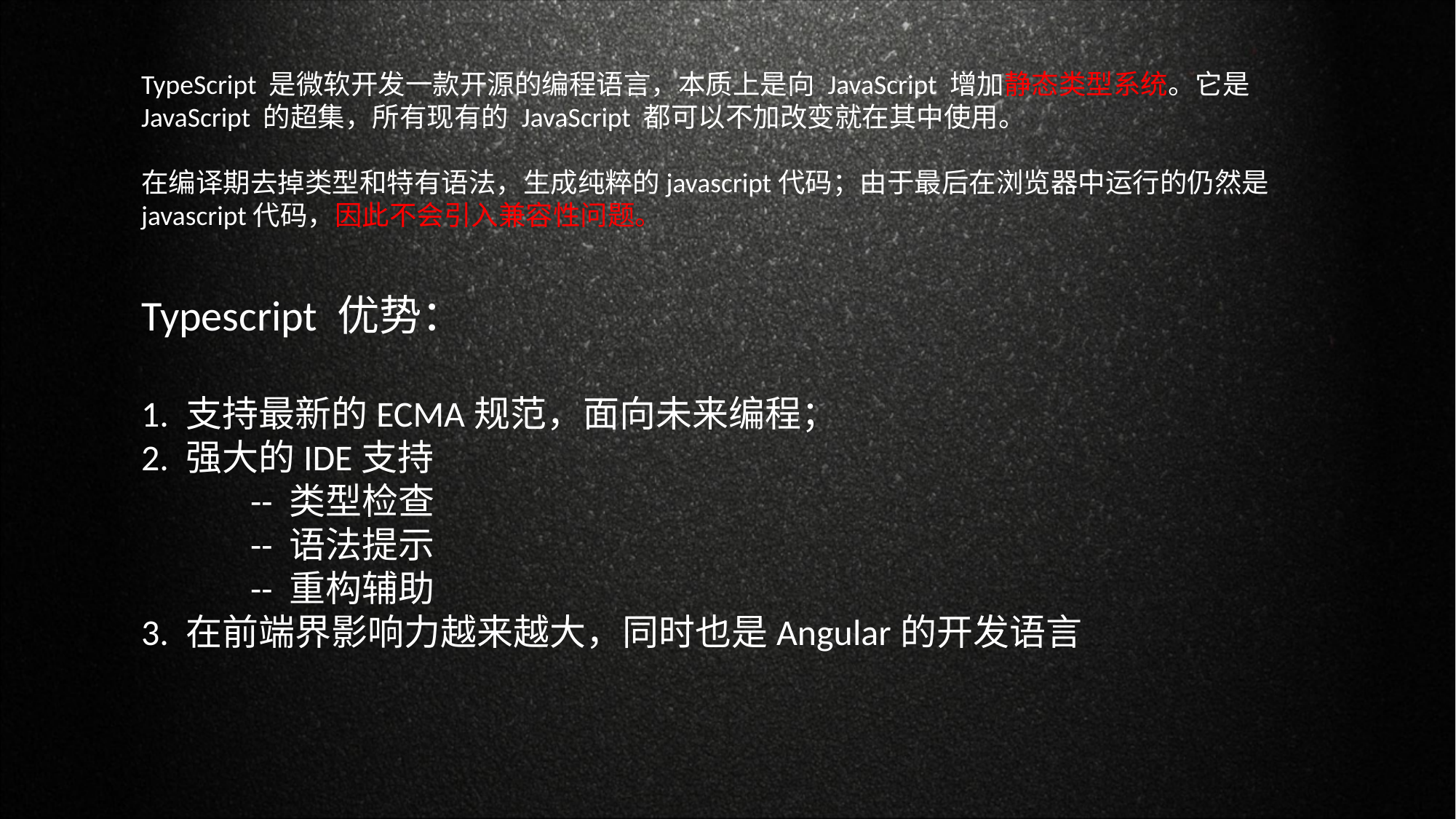

TypeScript 是微软开发一款开源的编程语言，本质上是向 JavaScript 增加静态类型系统。它是 JavaScript 的超集，所有现有的 JavaScript 都可以不加改变就在其中使用。

在编译期去掉类型和特有语法，生成纯粹的javascript代码；由于最后在浏览器中运行的仍然是javascript代码，因此不会引入兼容性问题。
Typescript 优势：

1. 支持最新的ECMA规范，面向未来编程；
2. 强大的IDE支持
	-- 类型检查
	-- 语法提示
	-- 重构辅助
3. 在前端界影响力越来越大，同时也是Angular的开发语言